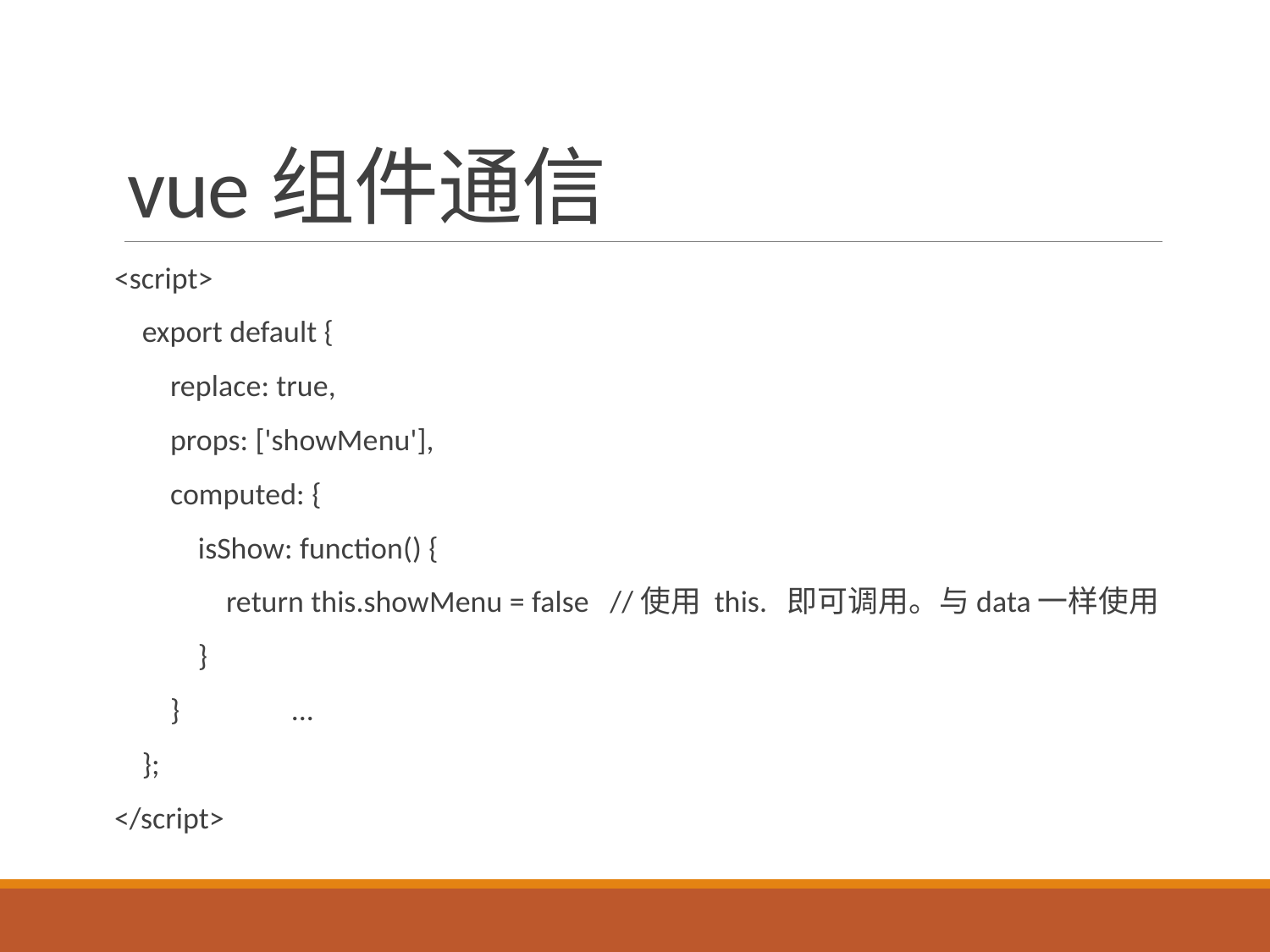

# vue组件通信
<script>
    export default {
        replace: true,
        props: ['showMenu'],
        computed: {
            isShow: function() {
                return this.showMenu = false   //使用 this.  即可调用。与data一样使用
            }
        }                ...
    };
</script>